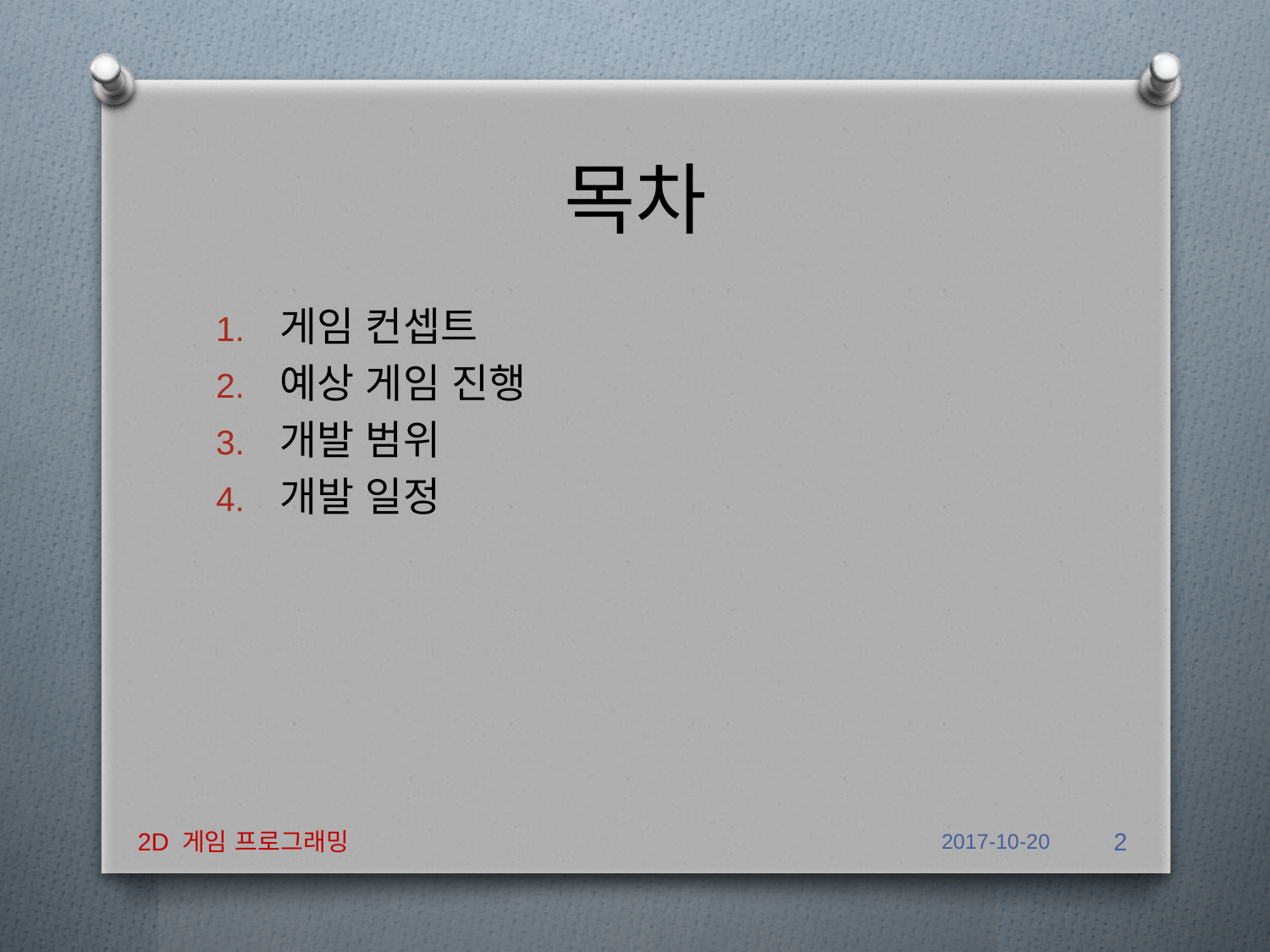

# 목차
게임 컨셉트
예상 게임 진행
개발 범위
개발 일정
2D 게임 프로그래밍
2017-10-20
2